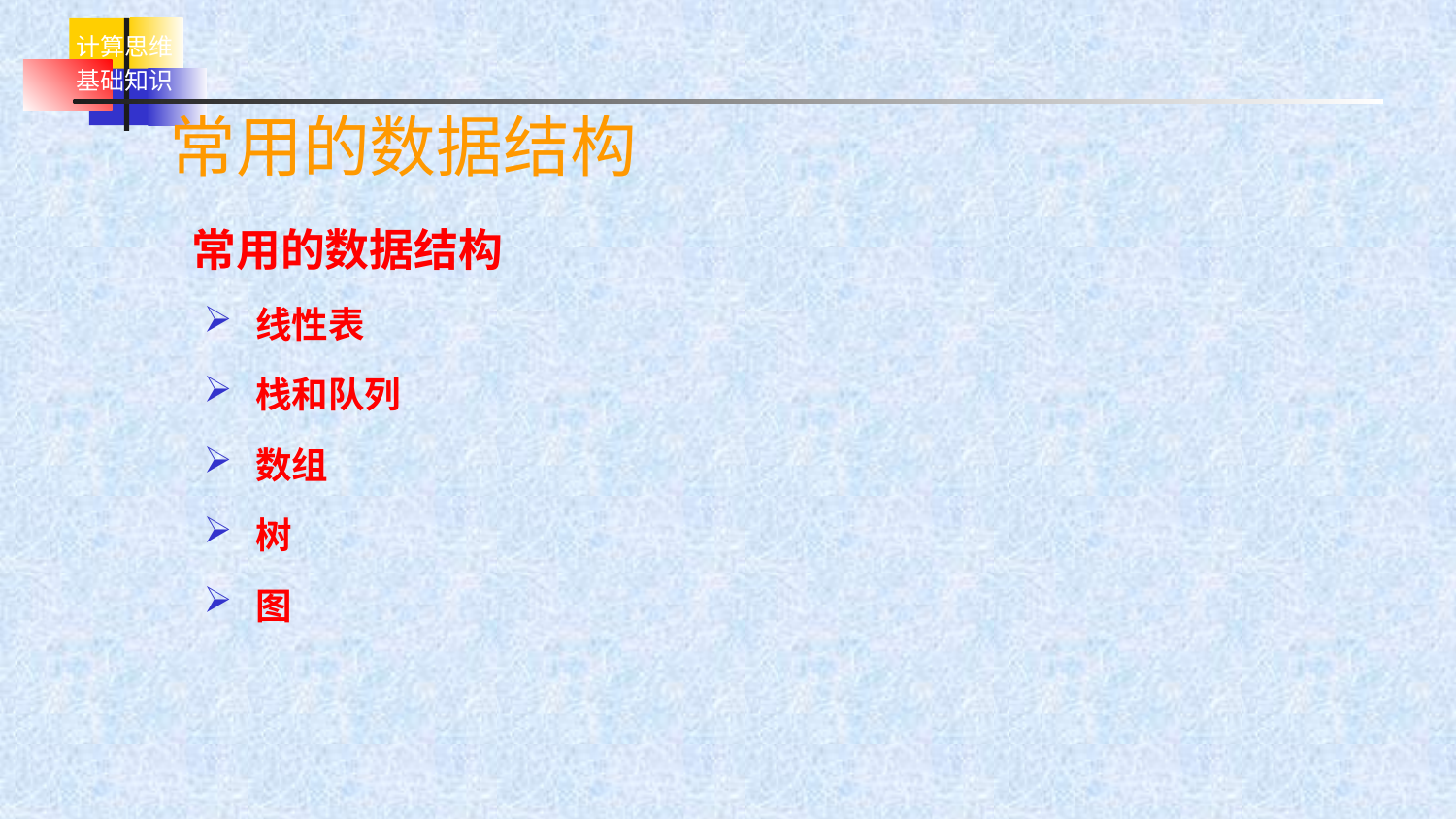

常用的数据结构
常用的数据结构
线性表
栈和队列
数组
树
图